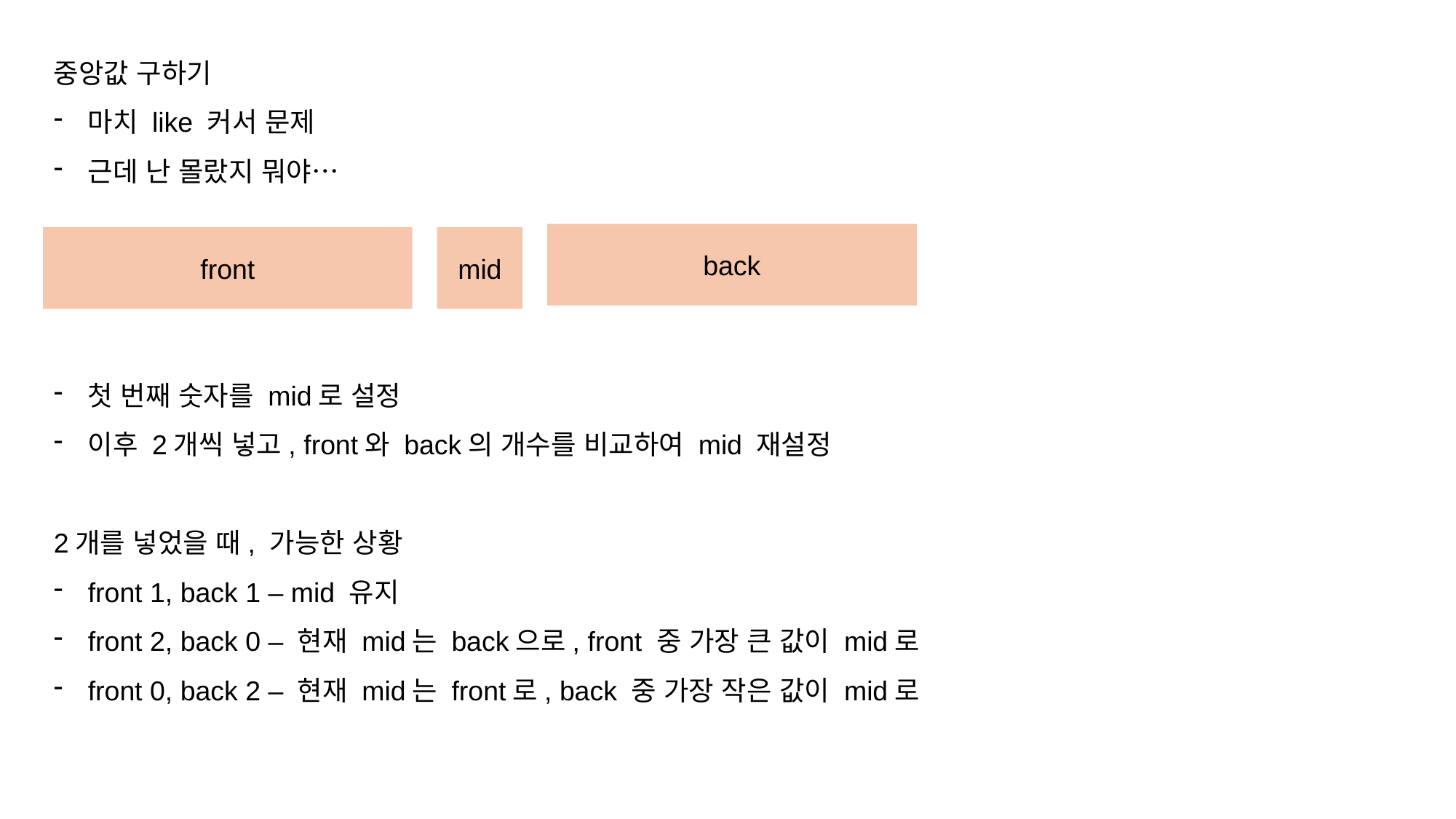

중앙값 구하기
마치 like 커서 문제
근데 난 몰랐지 뭐야…
back
front
mid
첫 번째 숫자를 mid로 설정
이후 2개씩 넣고, front와 back의 개수를 비교하여 mid 재설정

2개를 넣었을 때, 가능한 상황
front 1, back 1 – mid 유지
front 2, back 0 – 현재 mid는 back으로, front 중 가장 큰 값이 mid로
front 0, back 2 – 현재 mid는 front로, back 중 가장 작은 값이 mid로